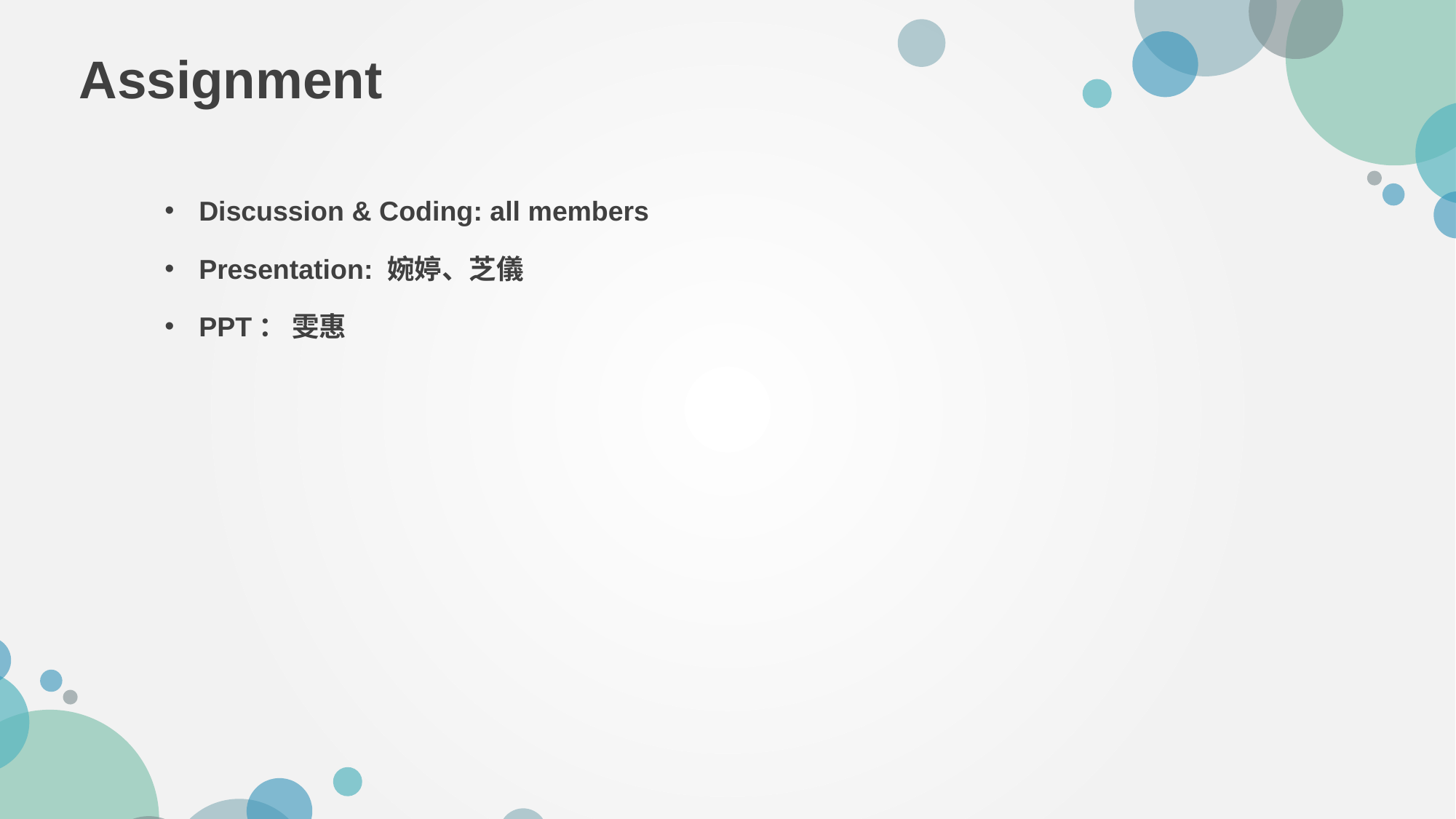

Assignment
Discussion & Coding: all members
Presentation: 婉婷、芝儀
PPT： 雯惠